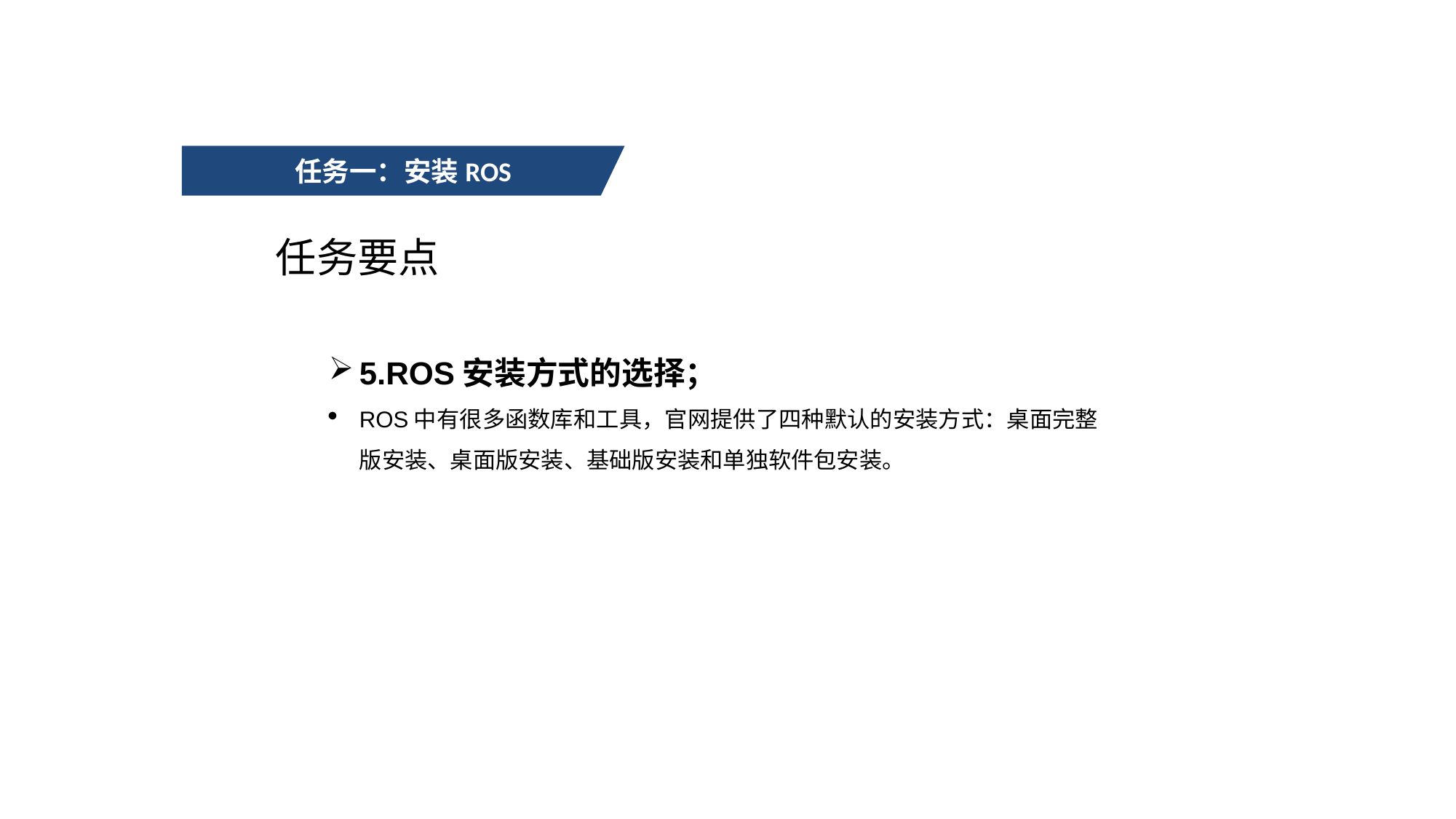

任务一：安装ROS
任务要点
5.ROS安装方式的选择；
ROS中有很多函数库和工具，官网提供了四种默认的安装方式：桌面完整版安装、桌面版安装、基础版安装和单独软件包安装。